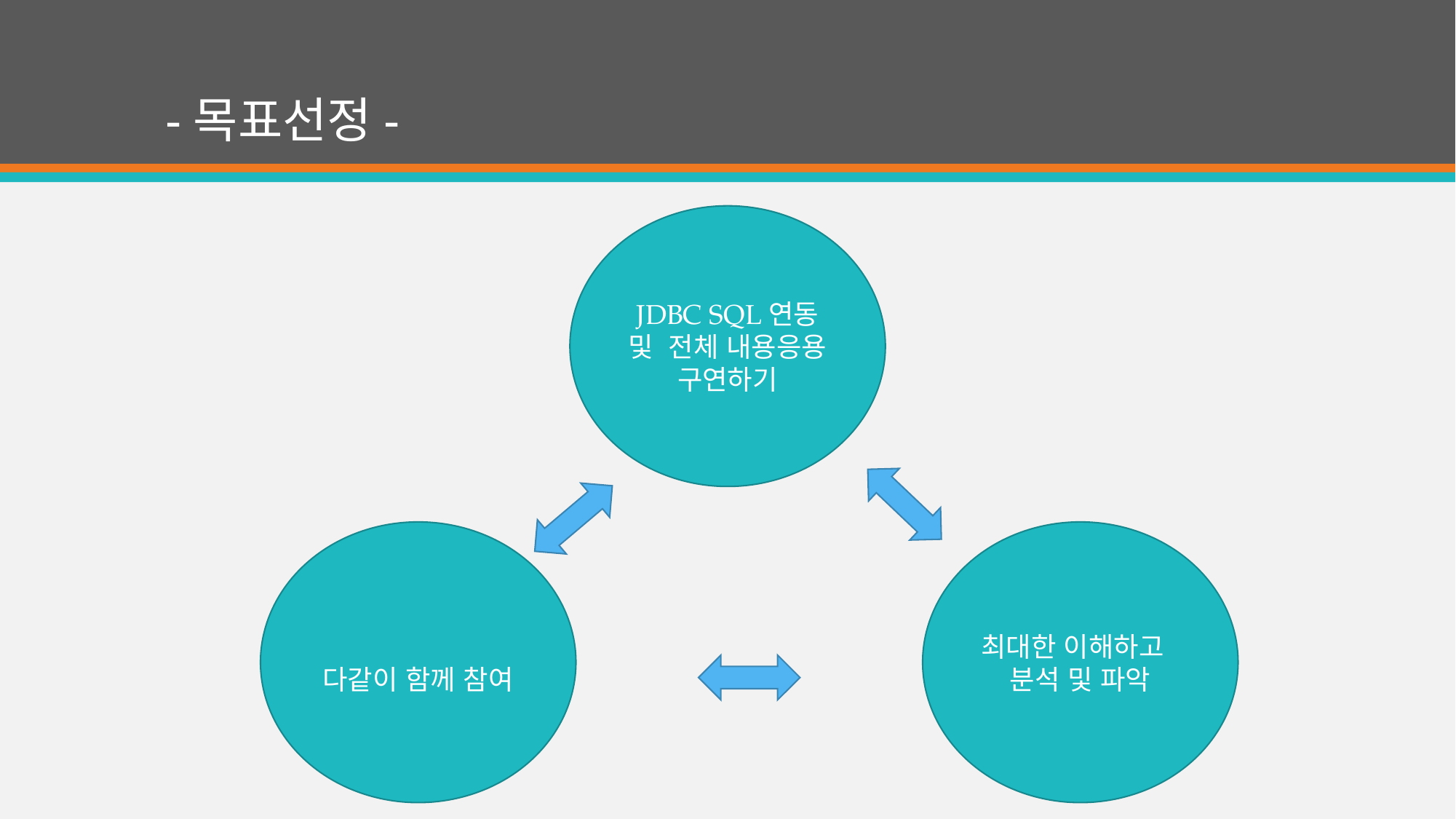

# -목표선정-
JDBC SQL연동 및  전체 내용응용 구연하기

다같이 함께 참여
최대한 이해하고
분석 및 파악